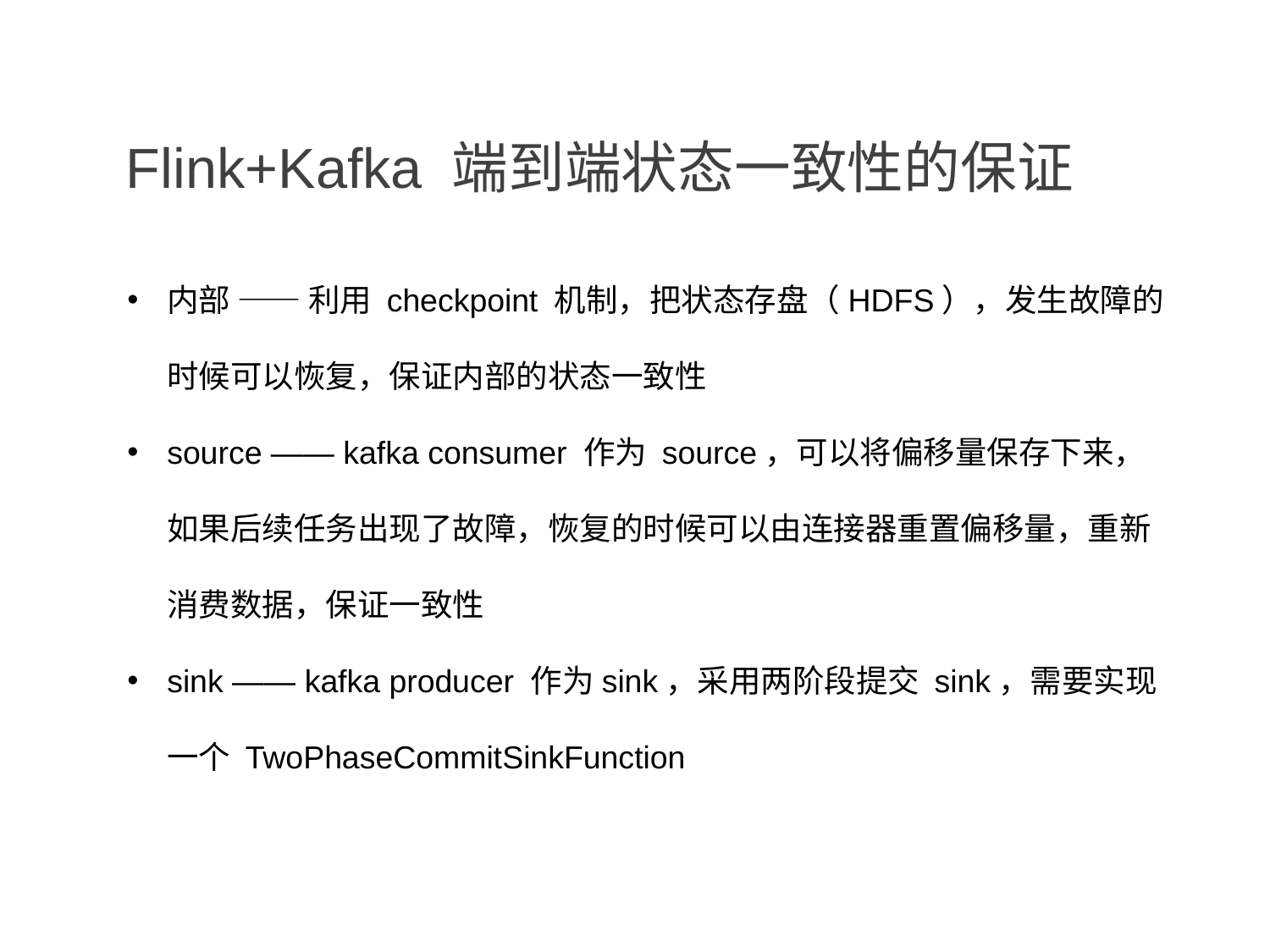

Flink+Kafka 端到端状态一致性的保证
内部 —— 利用 checkpoint 机制，把状态存盘（HDFS），发生故障的时候可以恢复，保证内部的状态一致性
source —— kafka consumer 作为 source，可以将偏移量保存下来，如果后续任务出现了故障，恢复的时候可以由连接器重置偏移量，重新消费数据，保证一致性
sink —— kafka producer 作为sink，采用两阶段提交 sink，需要实现一个 TwoPhaseCommitSinkFunction